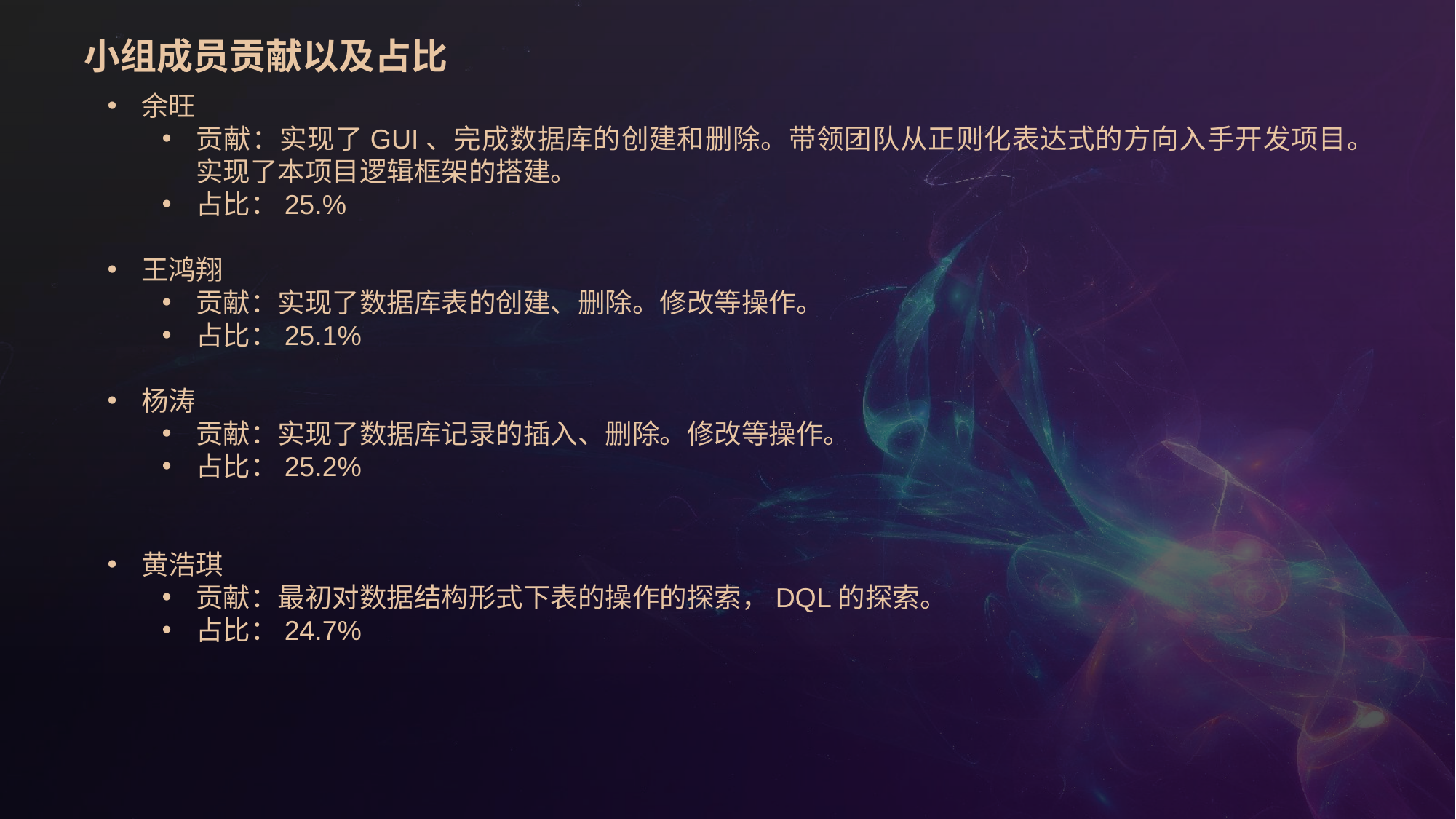

小组成员贡献以及占比
余旺
贡献：实现了GUI、完成数据库的创建和删除。带领团队从正则化表达式的方向入手开发项目。实现了本项目逻辑框架的搭建。
占比：25.%

王鸿翔
贡献：实现了数据库表的创建、删除。修改等操作。
占比：25.1%

杨涛
贡献：实现了数据库记录的插入、删除。修改等操作。
占比：25.2%

黄浩琪
贡献：最初对数据结构形式下表的操作的探索，DQL的探索。
占比：24.7%